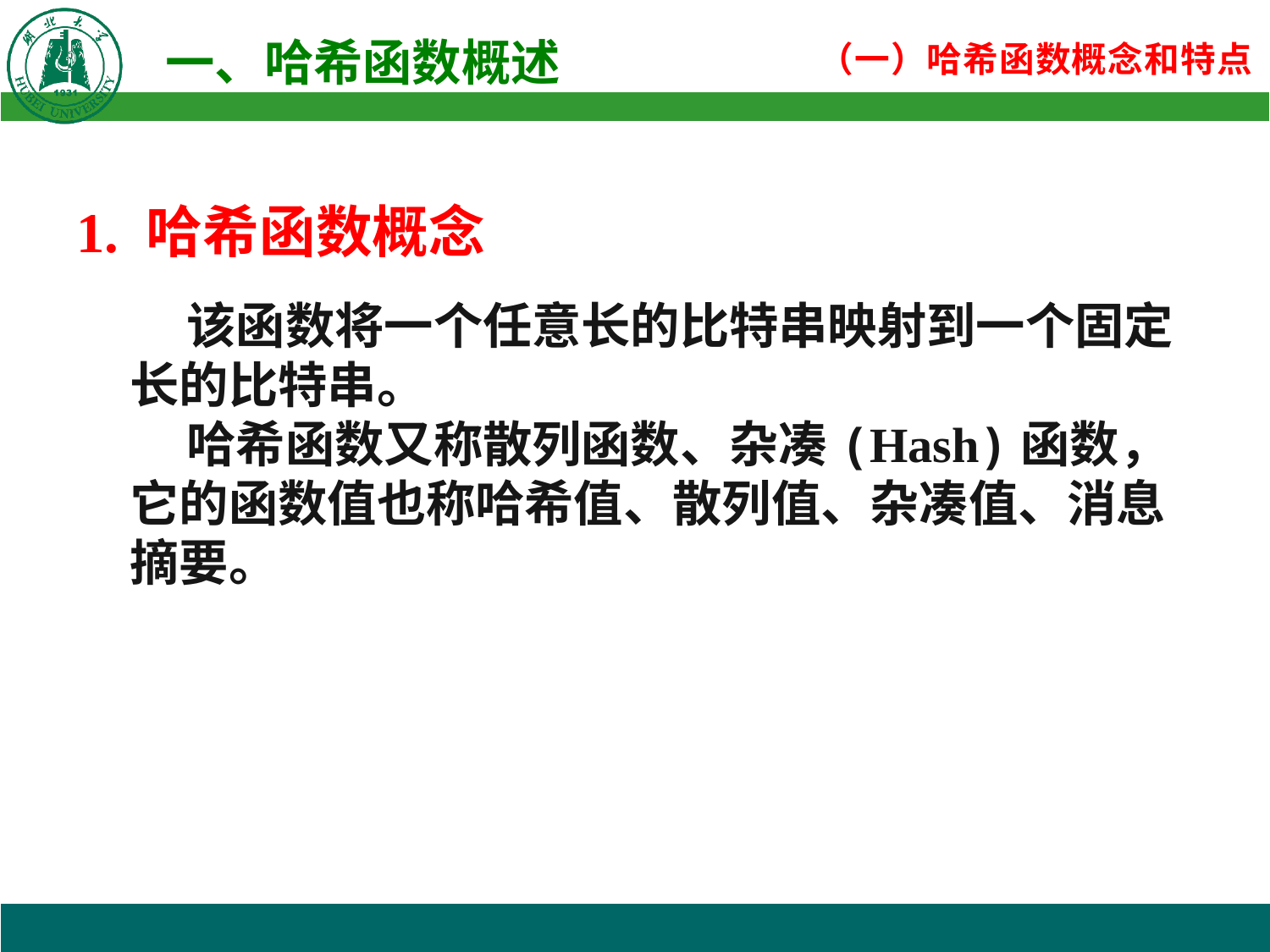

1. 哈希函数概念

    该函数将一个任意长的比特串映射到一个固定长的比特串。
    哈希函数又称散列函数、杂凑(Hash)函数，它的函数值也称哈希值、散列值、杂凑值、消息摘要。